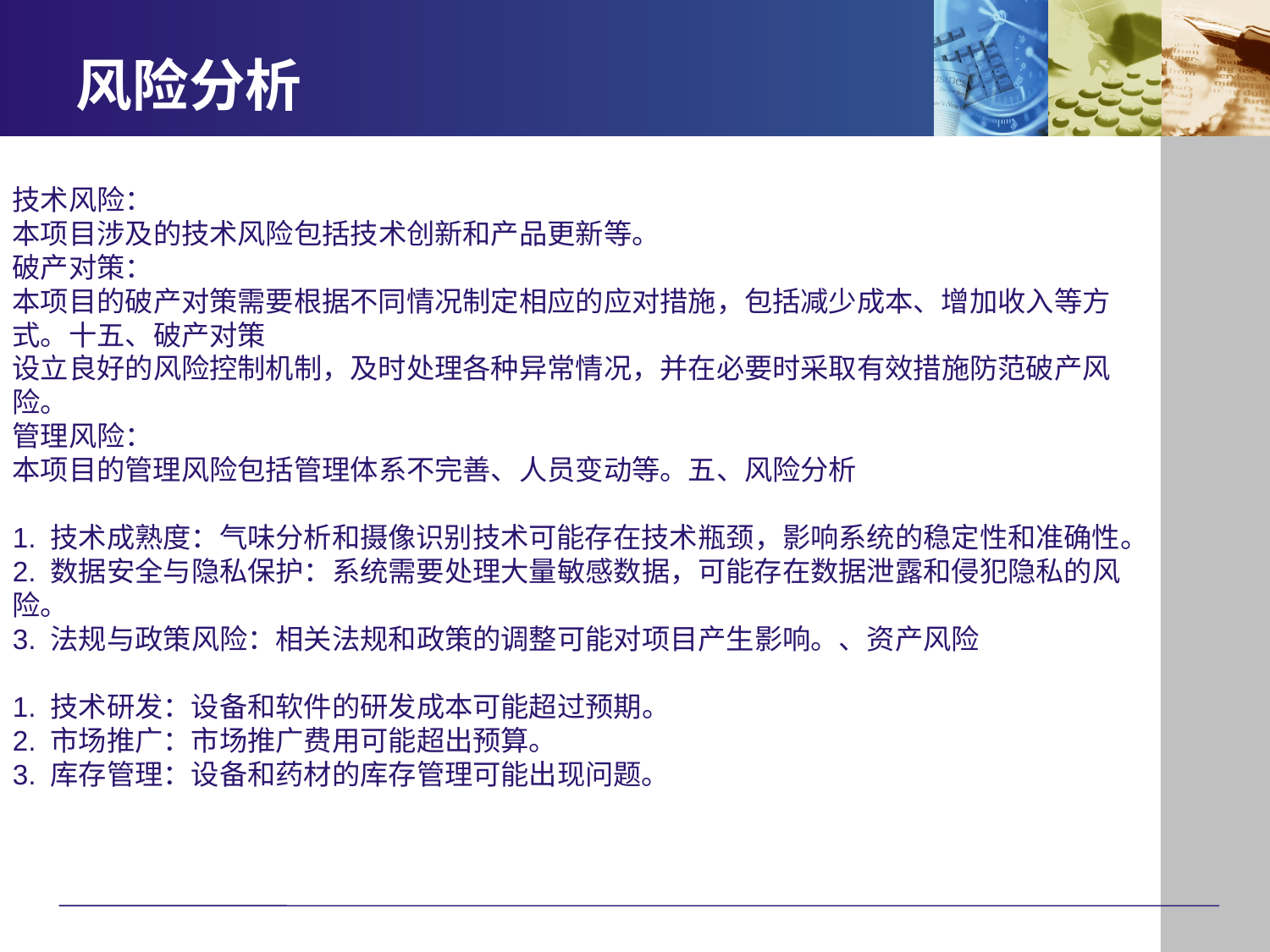

# 风险分析

技术风险：
本项目涉及的技术风险包括技术创新和产品更新等。
破产对策：
本项目的破产对策需要根据不同情况制定相应的应对措施，包括减少成本、增加收入等方式。十五、破产对策
设立良好的风险控制机制，及时处理各种异常情况，并在必要时采取有效措施防范破产风险。
管理风险：
本项目的管理风险包括管理体系不完善、人员变动等。五、风险分析

1. 技术成熟度：气味分析和摄像识别技术可能存在技术瓶颈，影响系统的稳定性和准确性。
2. 数据安全与隐私保护：系统需要处理大量敏感数据，可能存在数据泄露和侵犯隐私的风险。
3. 法规与政策风险：相关法规和政策的调整可能对项目产生影响。、资产风险

1. 技术研发：设备和软件的研发成本可能超过预期。
2. 市场推广：市场推广费用可能超出预算。
3. 库存管理：设备和药材的库存管理可能出现问题。